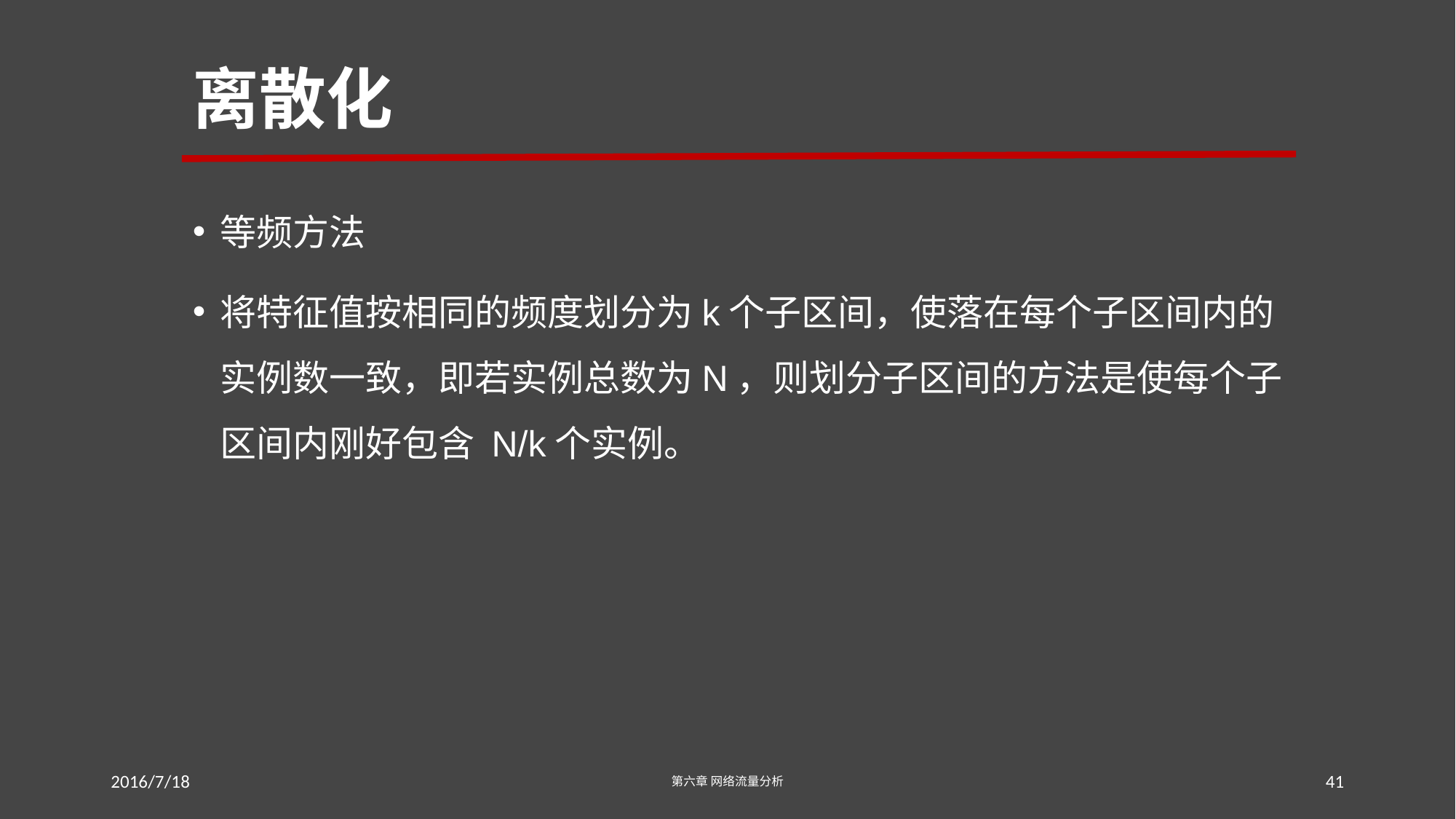

# 离散化
等频方法
将特征值按相同的频度划分为k个子区间，使落在每个子区间内的实例数一致，即若实例总数为N，则划分子区间的方法是使每个子区间内刚好包含 N/k个实例。

2016/7/18
第六章 网络流量分析
41